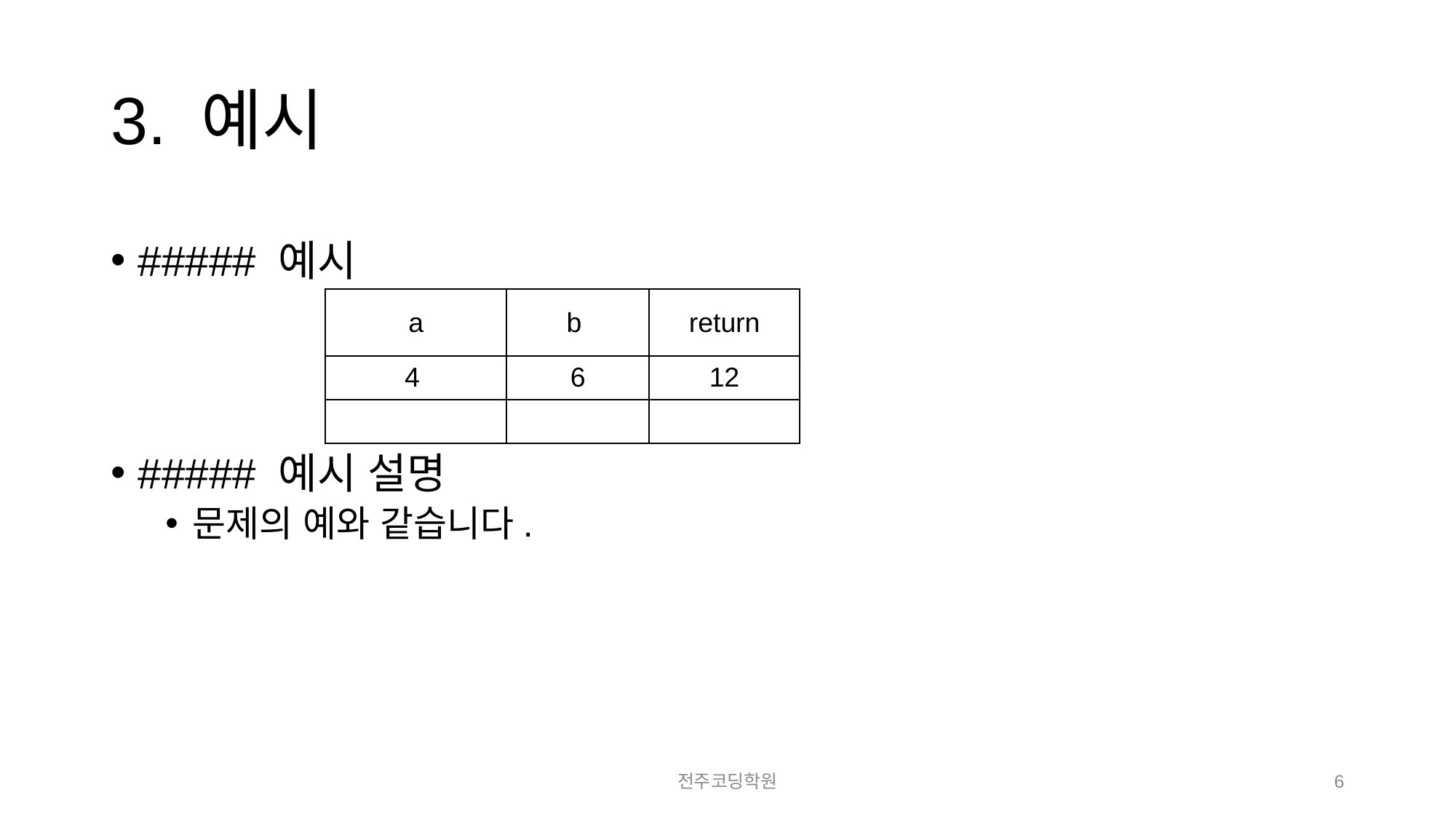

# 3. 예시
##### 예시

##### 예시 설명
문제의 예와 같습니다.
| a | b | return |
| --- | --- | --- |
| 4 | 6 | 12 |
|  |  |  |
전주코딩학원
6